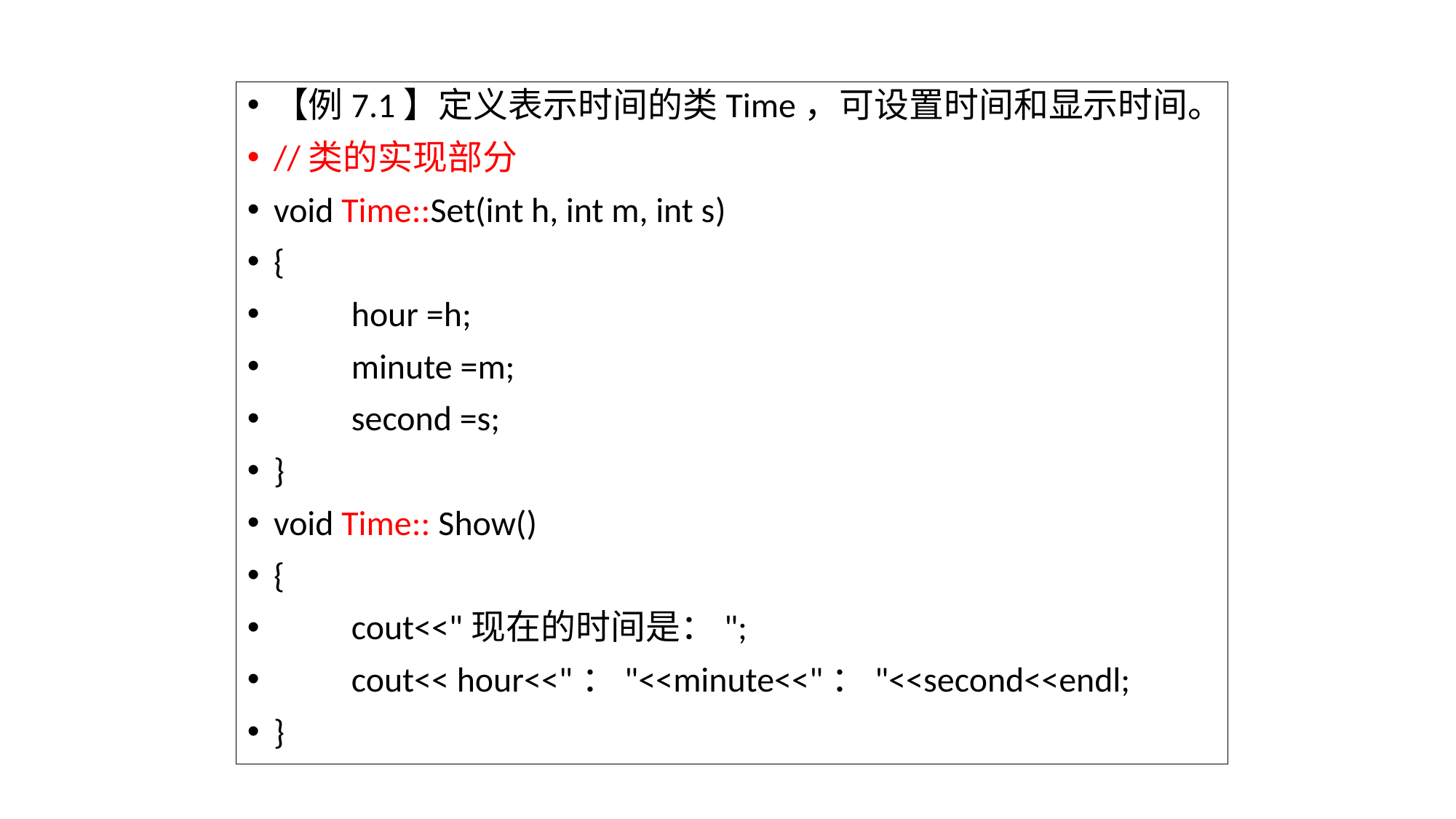

【例7.1】定义表示时间的类Time，可设置时间和显示时间。
//类的实现部分
void Time::Set(int h, int m, int s)
{
　　hour =h;
　　minute =m;
　　second =s;
}
void Time:: Show()
{
　　cout<<"现在的时间是：";
　　cout<< hour<<"："<<minute<<"："<<second<<endl;
}